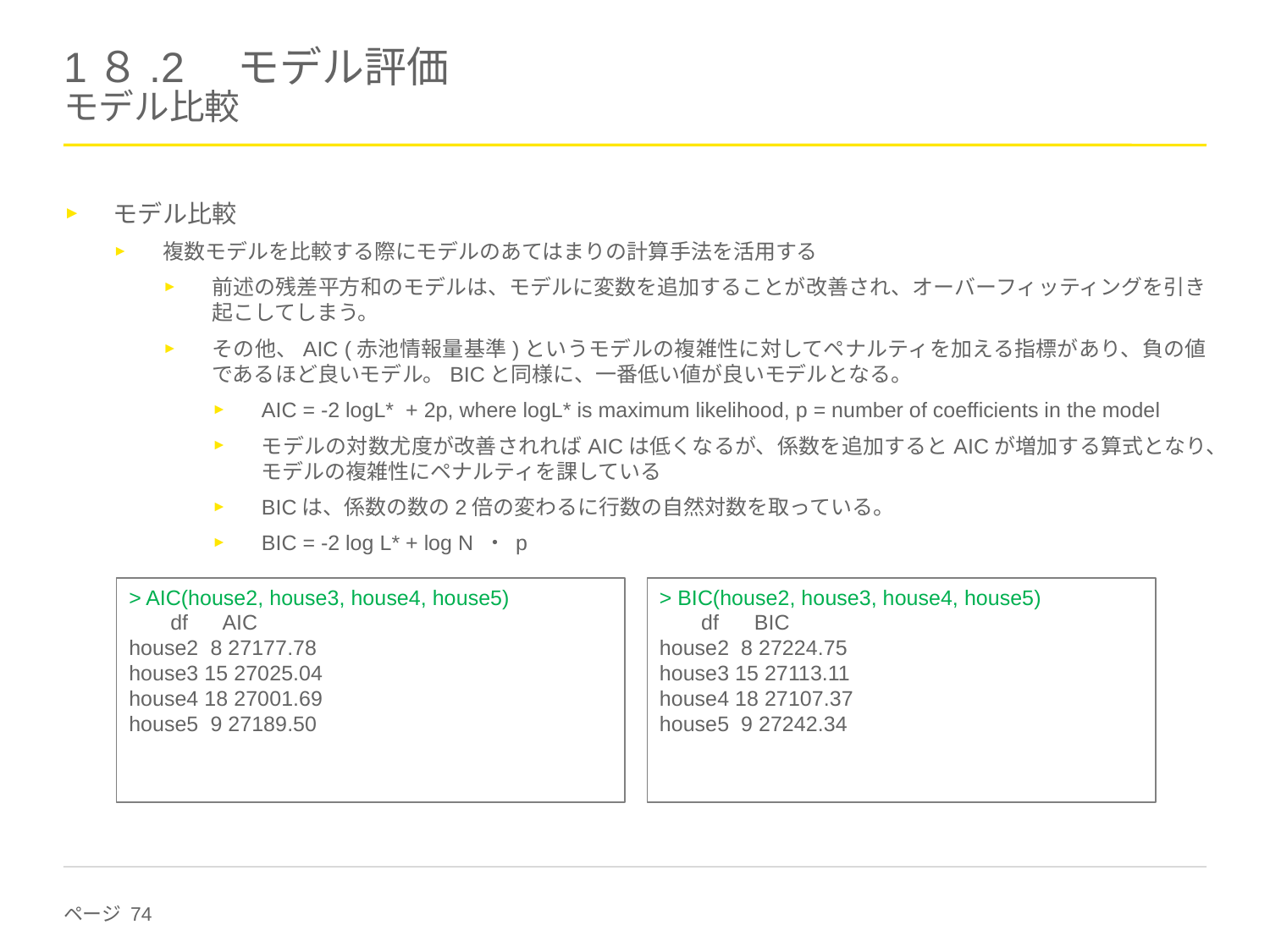

# 1８.2　モデル評価 モデル比較
モデル比較
複数モデルを比較する際にモデルのあてはまりの計算手法を活用する
前述の残差平方和のモデルは、モデルに変数を追加することが改善され、オーバーフィッティングを引き起こしてしまう。
その他、AIC (赤池情報量基準)というモデルの複雑性に対してペナルティを加える指標があり、負の値であるほど良いモデル。BICと同様に、一番低い値が良いモデルとなる。
AIC = -2 logL*  + 2p, where logL* is maximum likelihood, p = number of coefficients in the model
モデルの対数尤度が改善されればAICは低くなるが、係数を追加するとAICが増加する算式となり、モデルの複雑性にペナルティを課している
BICは、係数の数の2倍の変わるに行数の自然対数を取っている。
BIC = -2 log L* + log N ・ p
> AIC(house2, house3, house4, house5)
       df      AIC
house2  8 27177.78
house3 15 27025.04
house4 18 27001.69
house5  9 27189.50
> BIC(house2, house3, house4, house5)
       df      BIC
house2  8 27224.75
house3 15 27113.11
house4 18 27107.37
house5  9 27242.34